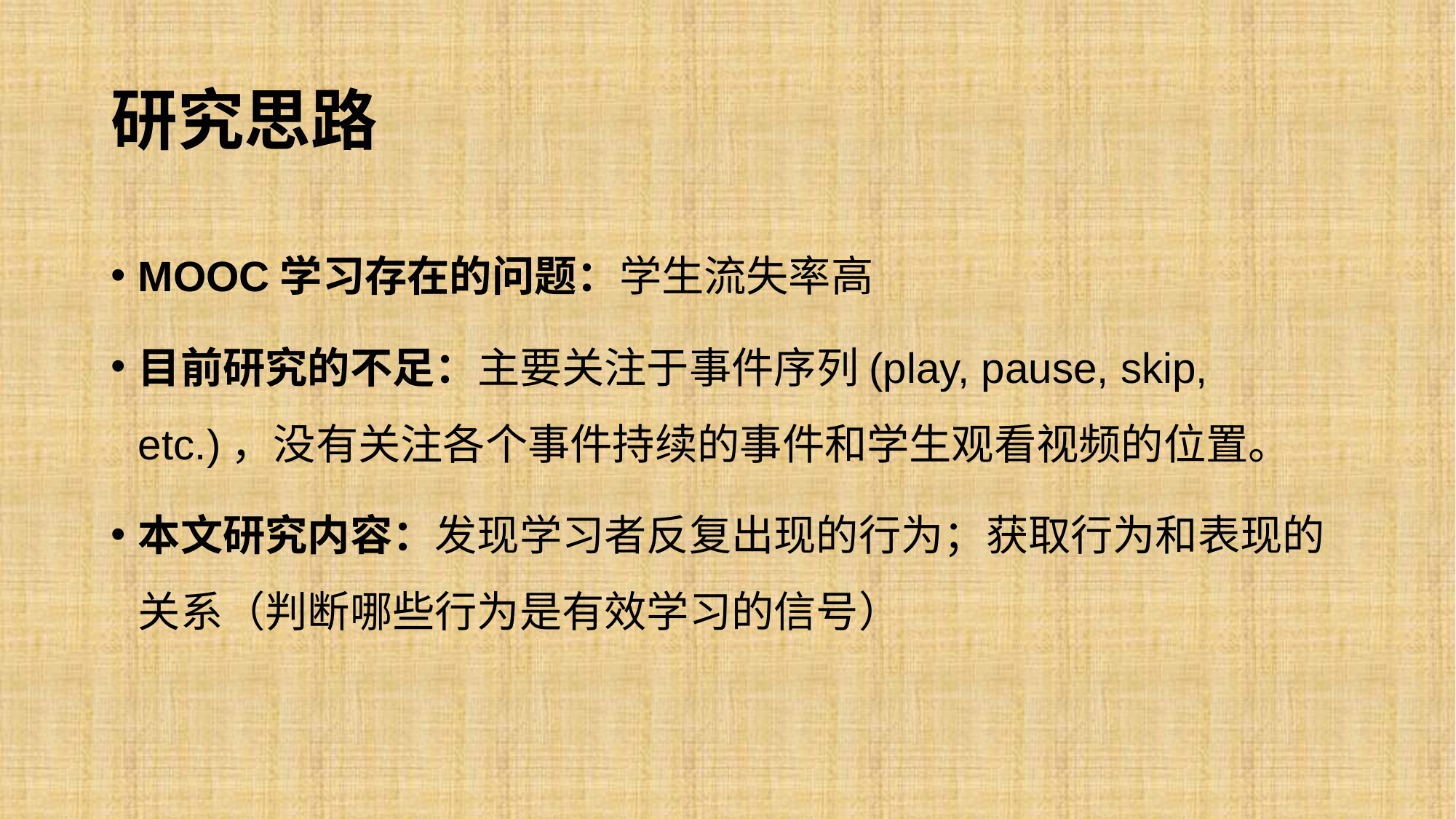

# 研究思路
MOOC学习存在的问题：学生流失率高
目前研究的不足：主要关注于事件序列(play, pause, skip, etc.)，没有关注各个事件持续的事件和学生观看视频的位置。
本文研究内容：发现学习者反复出现的行为；获取行为和表现的关系（判断哪些行为是有效学习的信号）